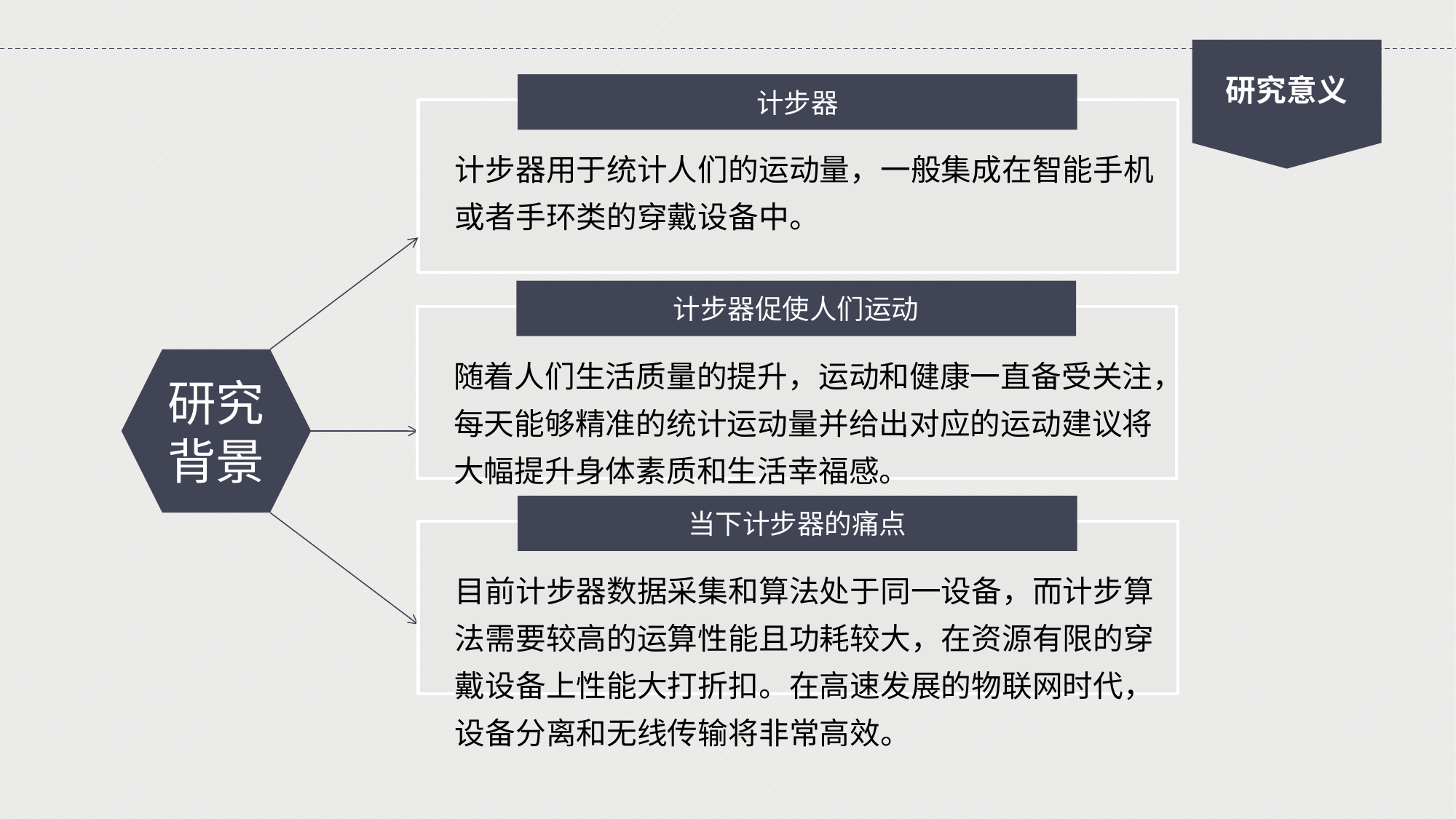

研究意义
计步器

计步器用于统计人们的运动量，一般集成在智能手机或者手环类的穿戴设备中。
计步器促使人们运动

随着人们生活质量的提升，运动和健康一直备受关注，每天能够精准的统计运动量并给出对应的运动建议将大幅提升身体素质和生活幸福感。
研究背景
当下计步器的痛点

目前计步器数据采集和算法处于同一设备，而计步算法需要较高的运算性能且功耗较大，在资源有限的穿戴设备上性能大打折扣。在高速发展的物联网时代，设备分离和无线传输将非常高效。